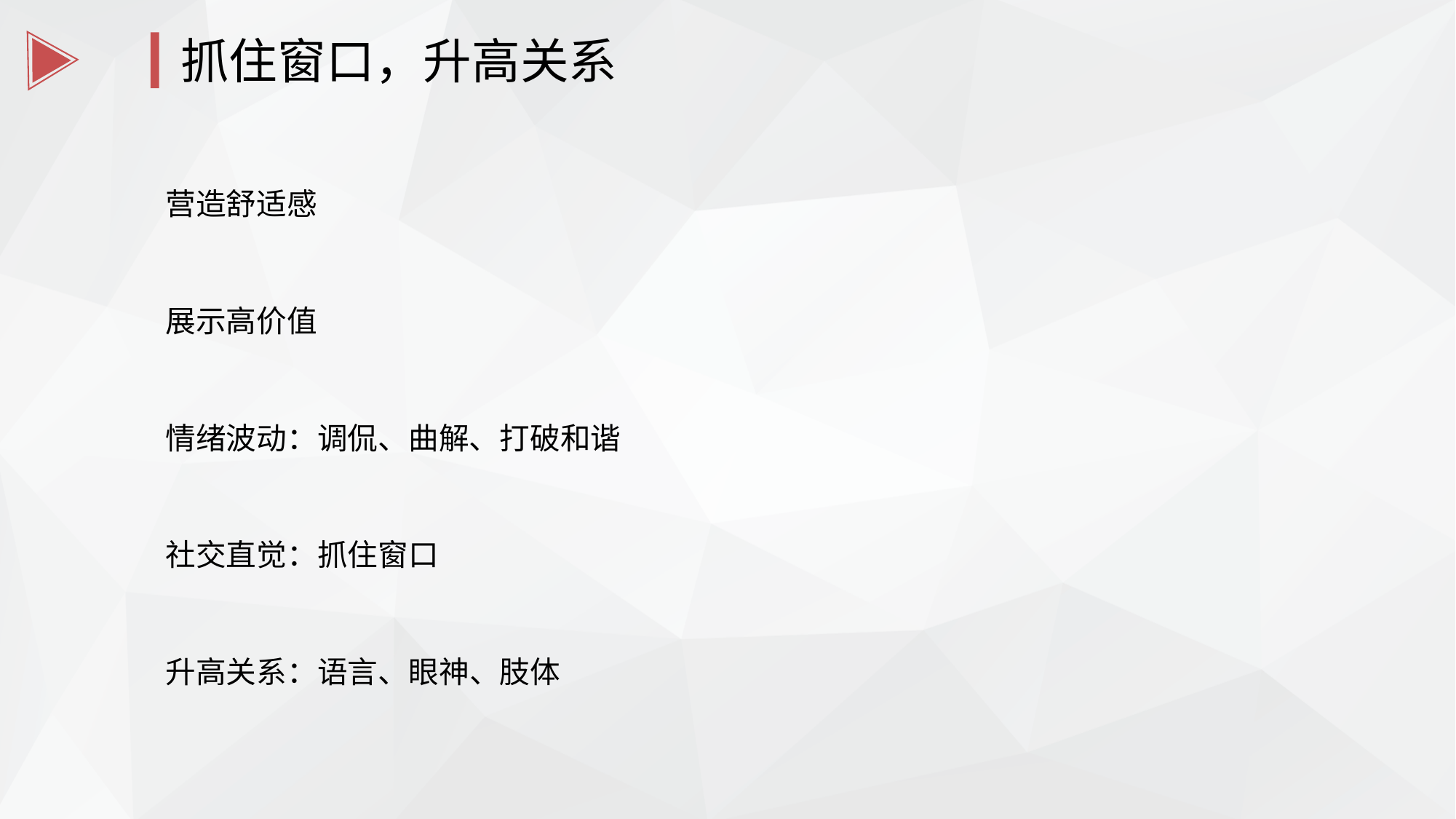

抓住窗口，升高关系

营造舒适感
展示高价值
情绪波动：调侃、曲解、打破和谐
社交直觉：抓住窗口
升高关系：语言、眼神、肢体